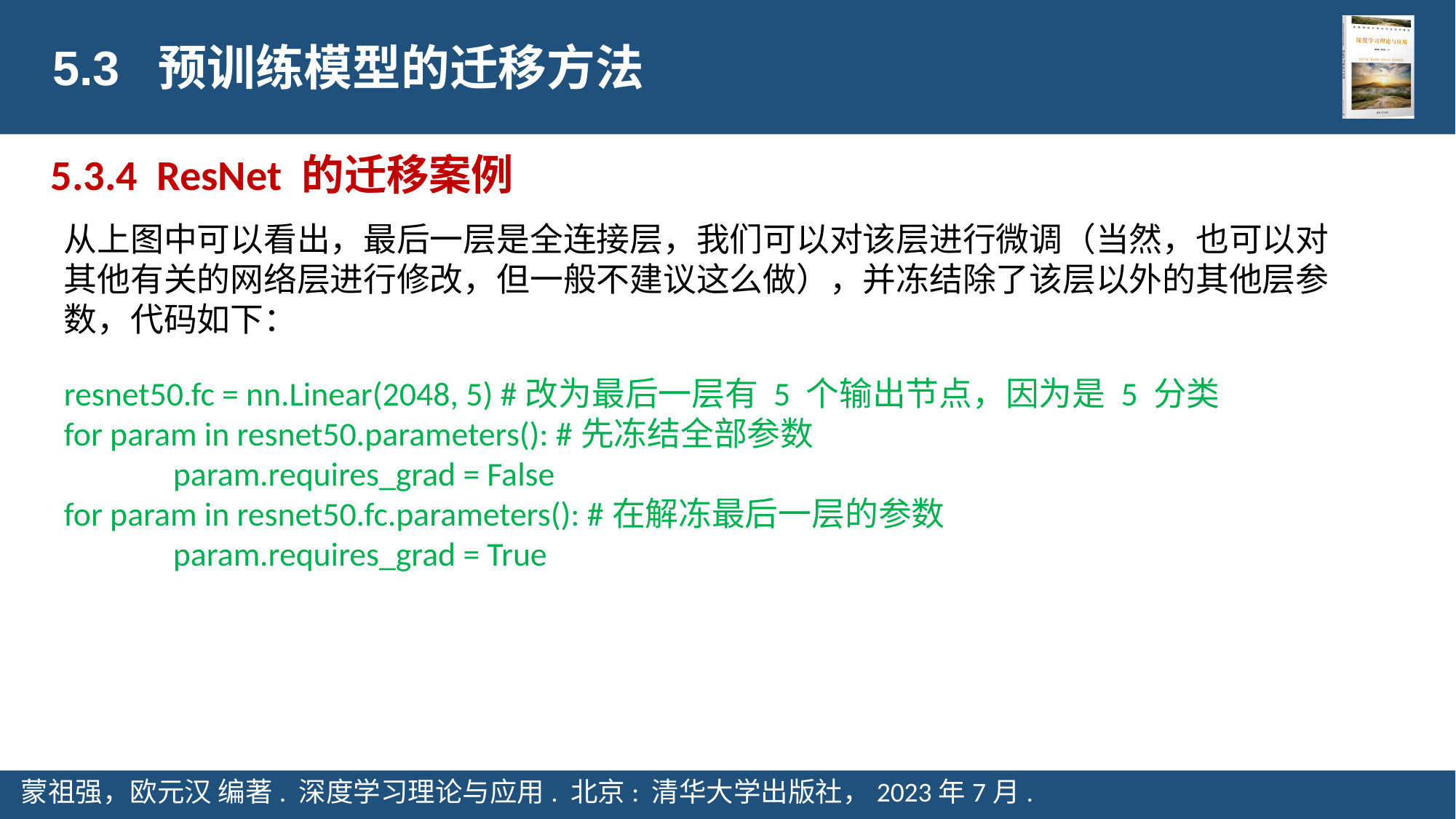

5.3  预训练模型的迁移方法

5.3.4  ResNet 的迁移案例
从上图中可以看出，最后一层是全连接层，我们可以对该层进行微调（当然，也可以对其他有关的网络层进行修改，但一般不建议这么做），并冻结除了该层以外的其他层参数，代码如下：
resnet50.fc = nn.Linear(2048, 5) #改为最后一层有 5 个输出节点，因为是 5 分类
for param in resnet50.parameters(): #先冻结全部参数
	param.requires_grad = False
for param in resnet50.fc.parameters(): #在解冻最后一层的参数
	param.requires_grad = True